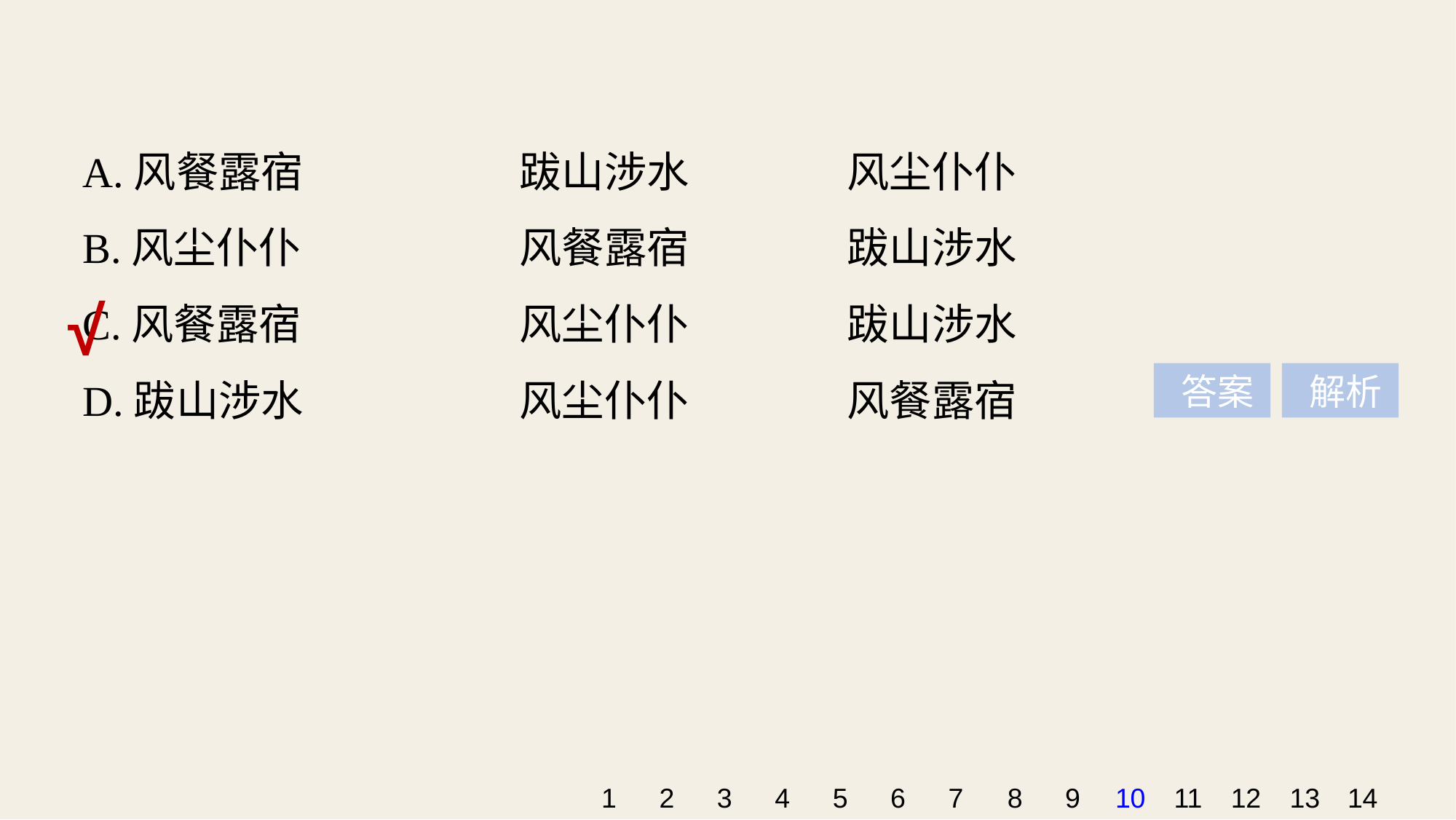

A.风餐露宿　　　	跋山涉水　　　	风尘仆仆
B.风尘仆仆  		风餐露宿  		跋山涉水
C.风餐露宿  		风尘仆仆  		跋山涉水
D.跋山涉水  		风尘仆仆  		风餐露宿
√
 答案
 解析
1
2
3
4
5
6
7
8
9
10
11
12
13
14